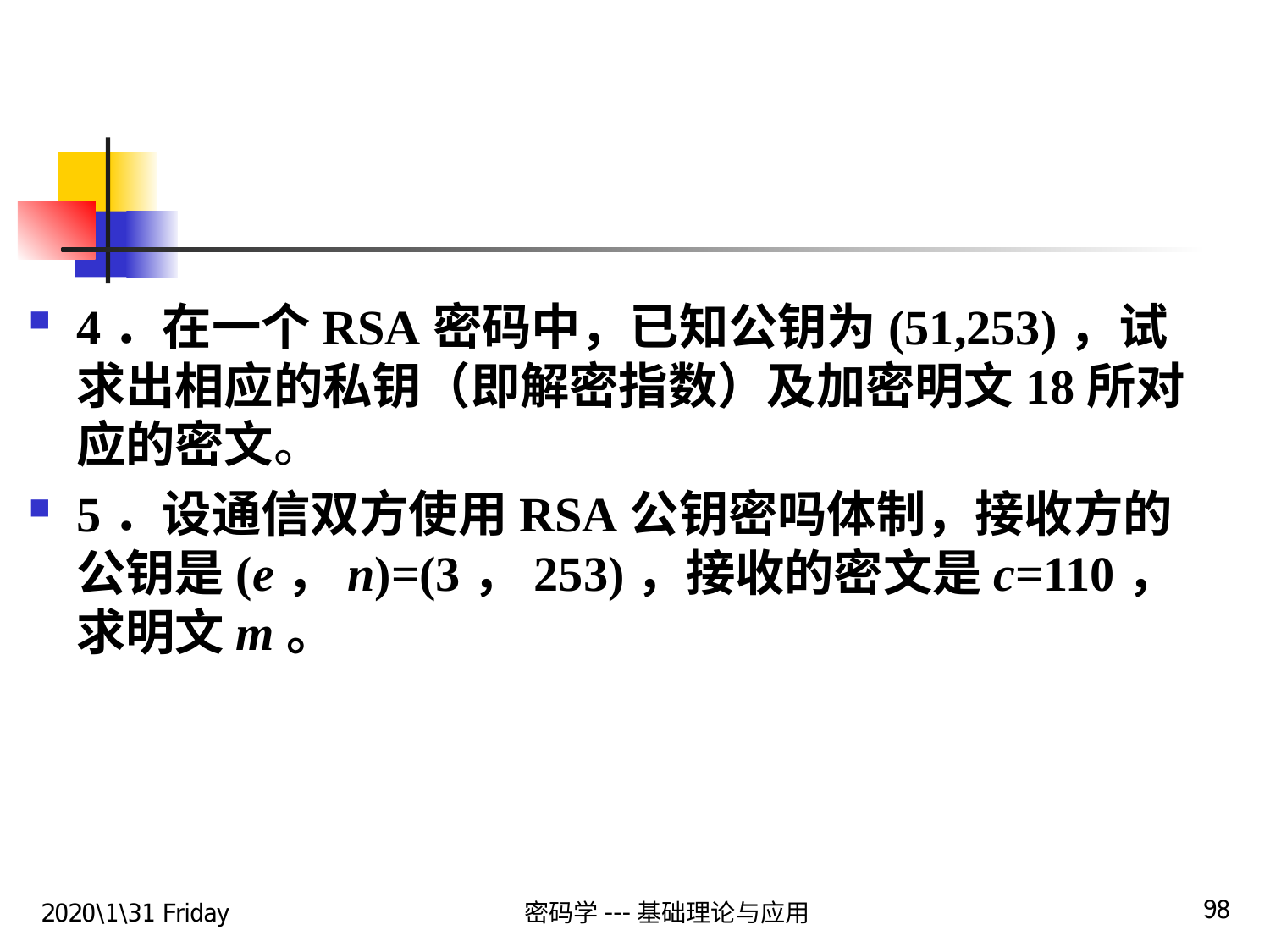

4．在一个RSA密码中，已知公钥为(51,253)，试求出相应的私钥（即解密指数）及加密明文18所对应的密文。
5．设通信双方使用RSA公钥密吗体制，接收方的公钥是(e，n)=(3，253)，接收的密文是c=110，求明文m。

98
2020\1\31 Friday
密码学---基础理论与应用